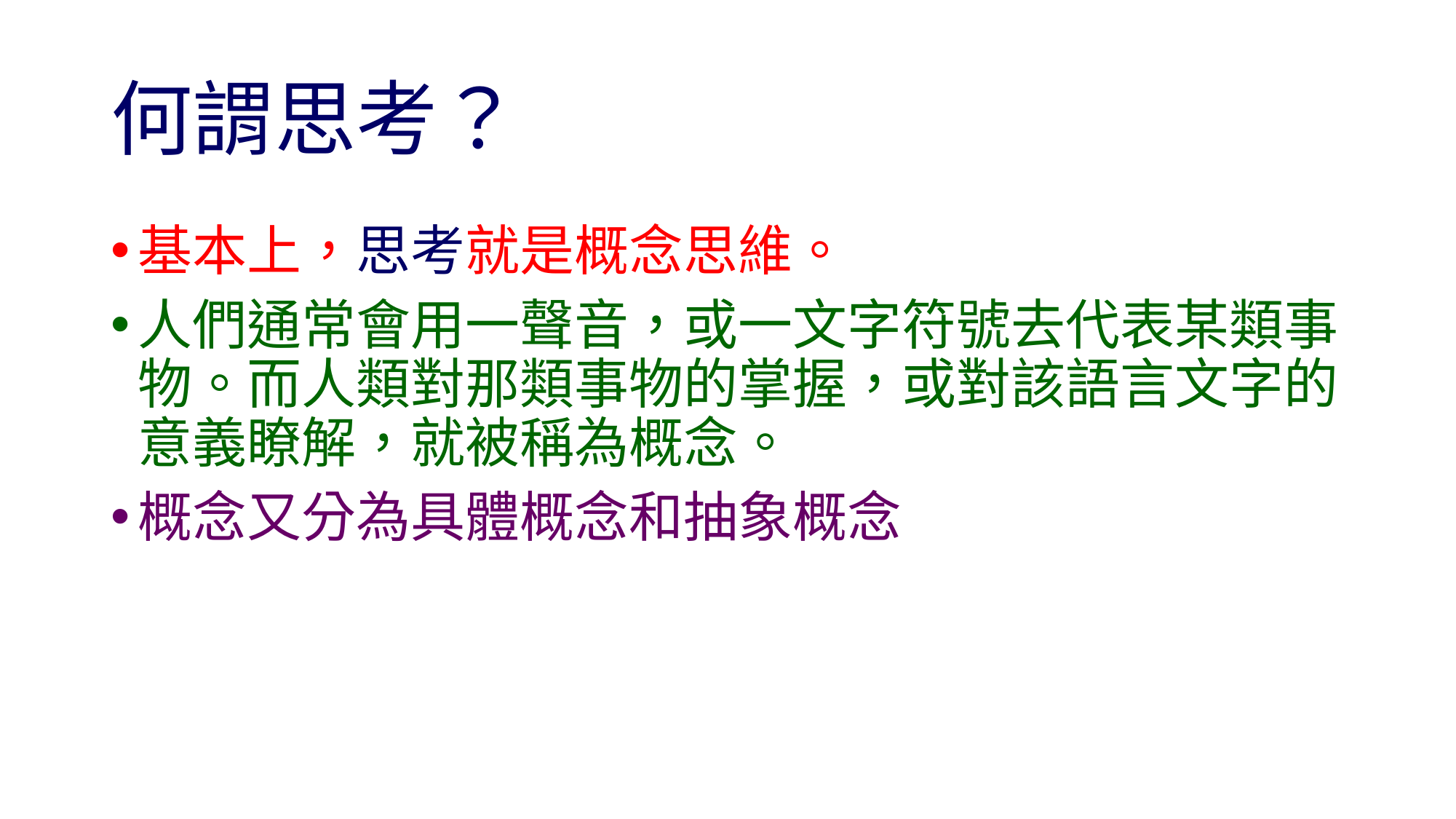

# 何謂思考？
基本上，思考就是概念思維。
人們通常會用一聲音，或一文字符號去代表某類事物。而人類對那類事物的掌握，或對該語言文字的意義瞭解，就被稱為概念。
概念又分為具體概念和抽象概念